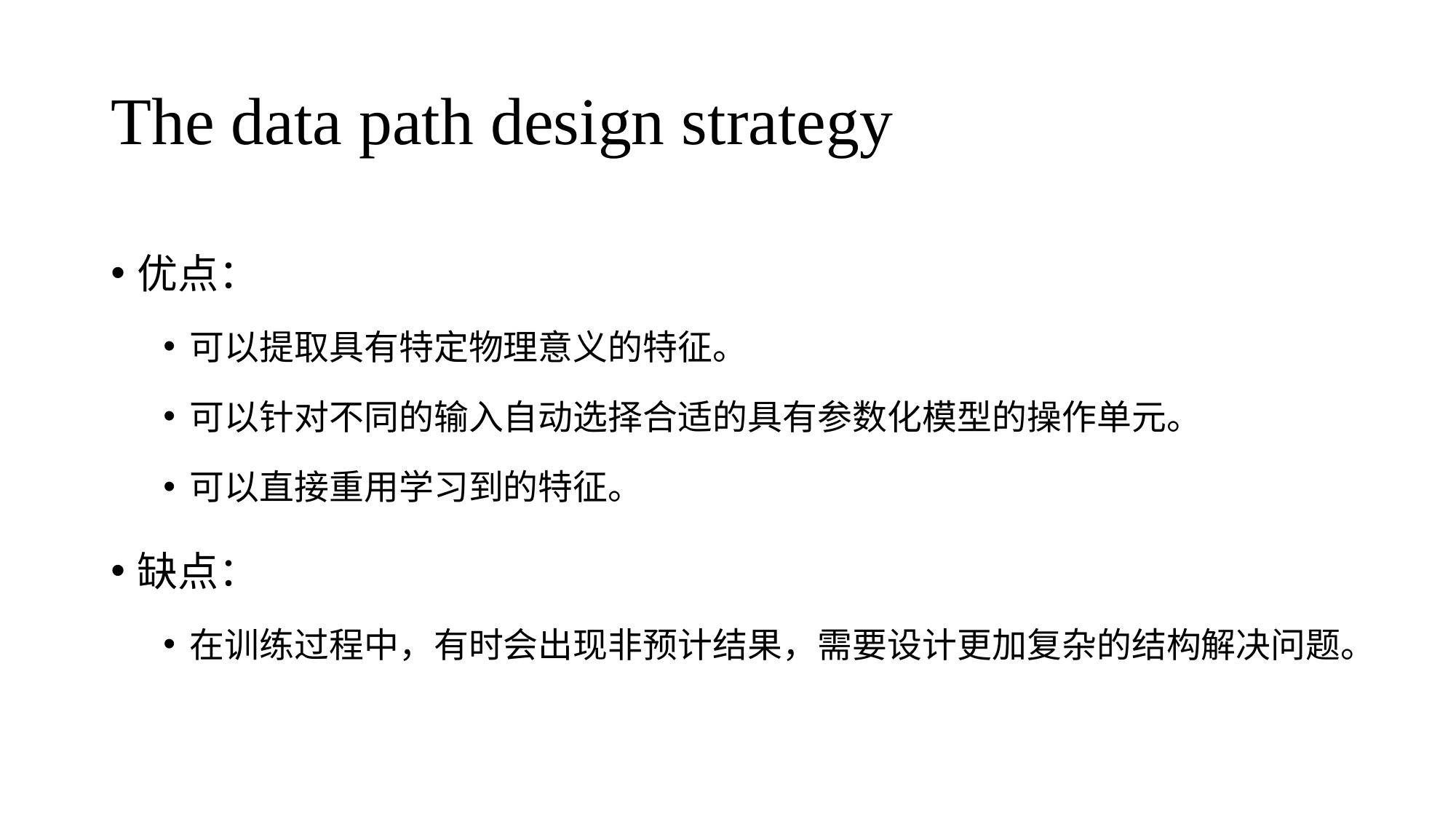

# The data path design strategy
优点：
可以提取具有特定物理意义的特征。
可以针对不同的输入自动选择合适的具有参数化模型的操作单元。
可以直接重用学习到的特征。
缺点：
在训练过程中，有时会出现非预计结果，需要设计更加复杂的结构解决问题。